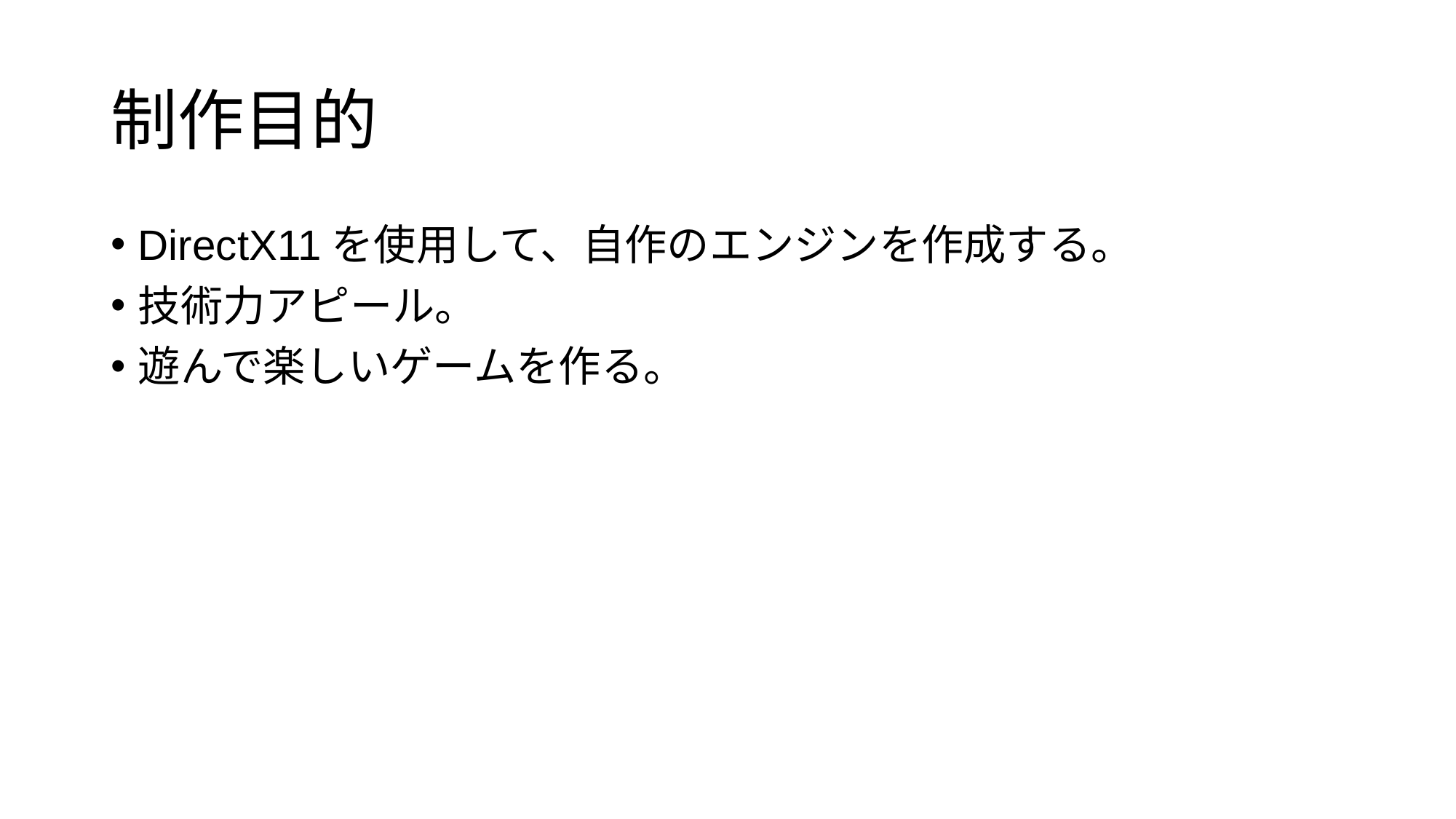

# 制作目的
DirectX11を使用して、自作のエンジンを作成する。
技術力アピール。
遊んで楽しいゲームを作る。